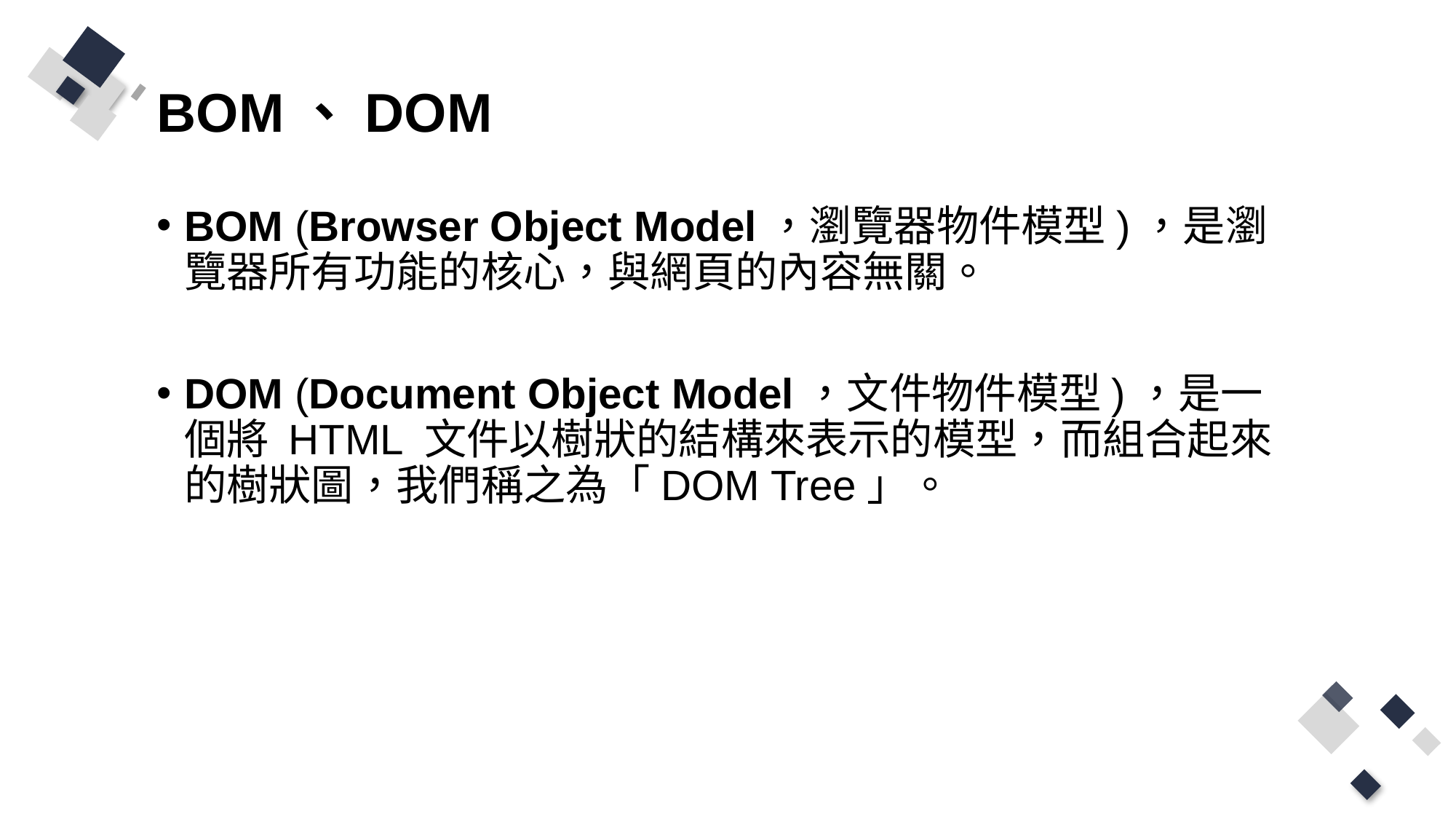

# BOM、DOM
BOM (Browser Object Model，瀏覽器物件模型)，是瀏覽器所有功能的核心，與網頁的內容無關。

DOM (Document Object Model，文件物件模型)，是一個將 HTML 文件以樹狀的結構來表示的模型，而組合起來的樹狀圖，我們稱之為「DOM Tree」。